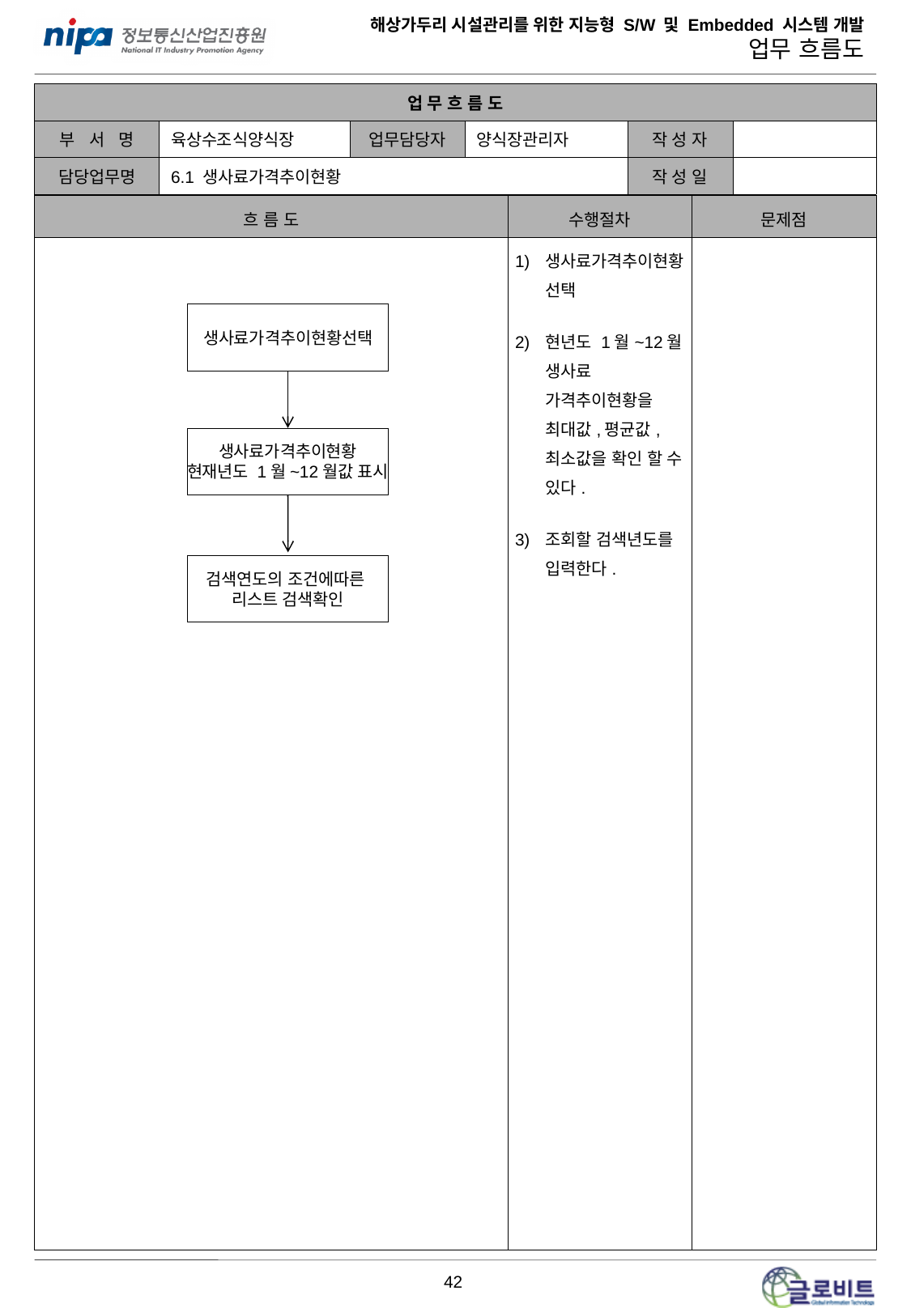

| 업 무 흐 름 도 |  |  |  |  |  |
| --- | --- | --- | --- | --- | --- |
| 부 서 명 | 육상수조식양식장 | 업무담당자 | 양식장관리자 | 작 성 자 |  |
| 담당업무명 | 6.1 생사료가격추이현황 |  |  | 작 성 일 |  |
| 흐 름 도 | 수행절차 | 문제점 |
| --- | --- | --- |
|  | 생사료가격추이현황선택 현년도 1월~12월 생사료 가격추이현황을 최대값,평균값,최소값을 확인 할 수 있다. 조회할 검색년도를 입력한다. |  |
생사료가격추이현황선택
생사료가격추이현황
현재년도 1월~12월값 표시
검색연도의 조건에따른
리스트 검색확인